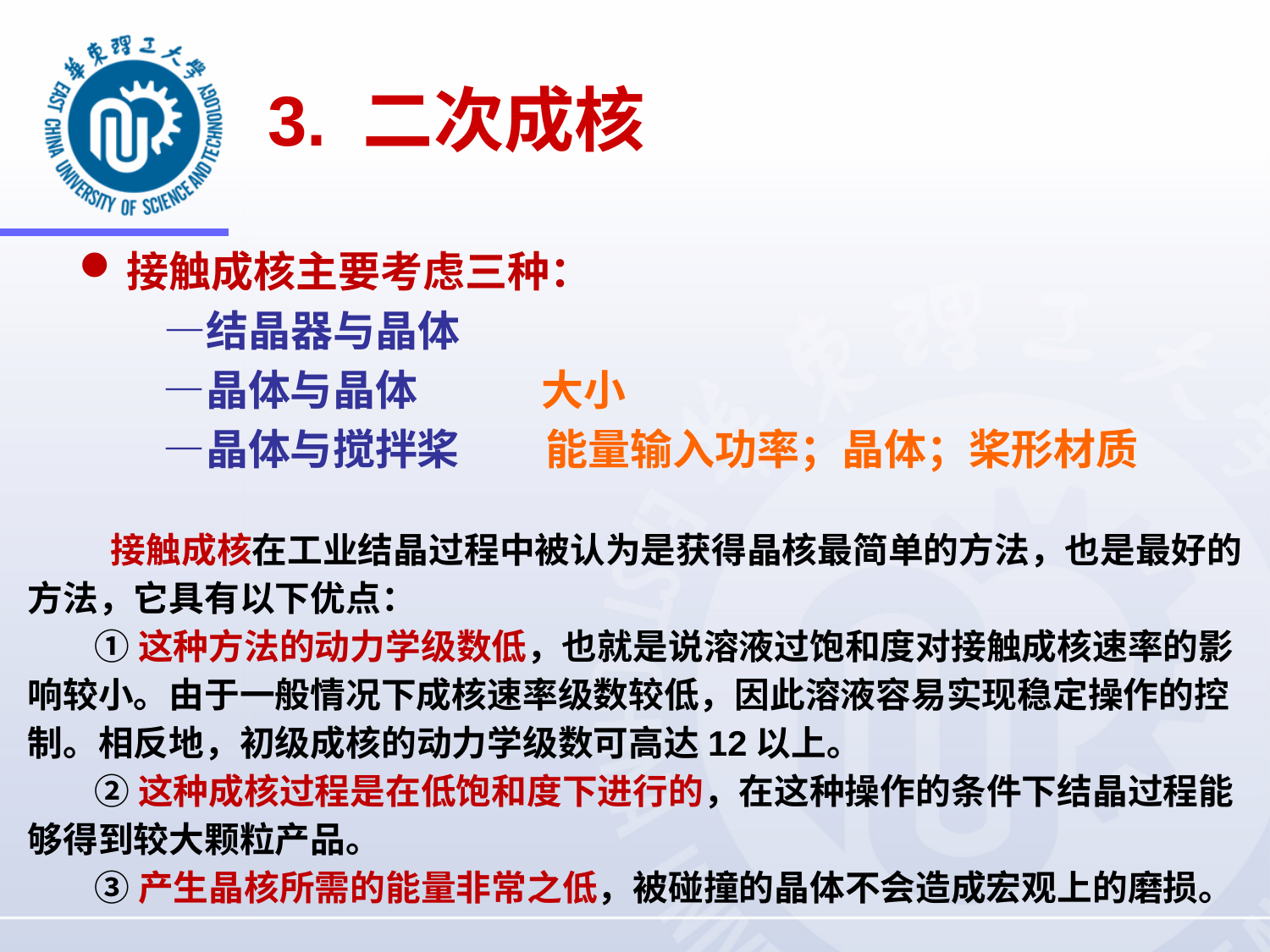

# 3. 二次成核
接触成核主要考虑三种：
　　—结晶器与晶体
　　—晶体与晶体             大小
　　—晶体与搅拌桨         能量输入功率；晶体；桨形材质

    接触成核在工业结晶过程中被认为是获得晶核最简单的方法，也是最好的方法，它具有以下优点：
   ①这种方法的动力学级数低，也就是说溶液过饱和度对接触成核速率的影响较小。由于一般情况下成核速率级数较低，因此溶液容易实现稳定操作的控制。相反地，初级成核的动力学级数可高达12以上。
   ②这种成核过程是在低饱和度下进行的，在这种操作的条件下结晶过程能够得到较大颗粒产品。
   ③产生晶核所需的能量非常之低，被碰撞的晶体不会造成宏观上的磨损。